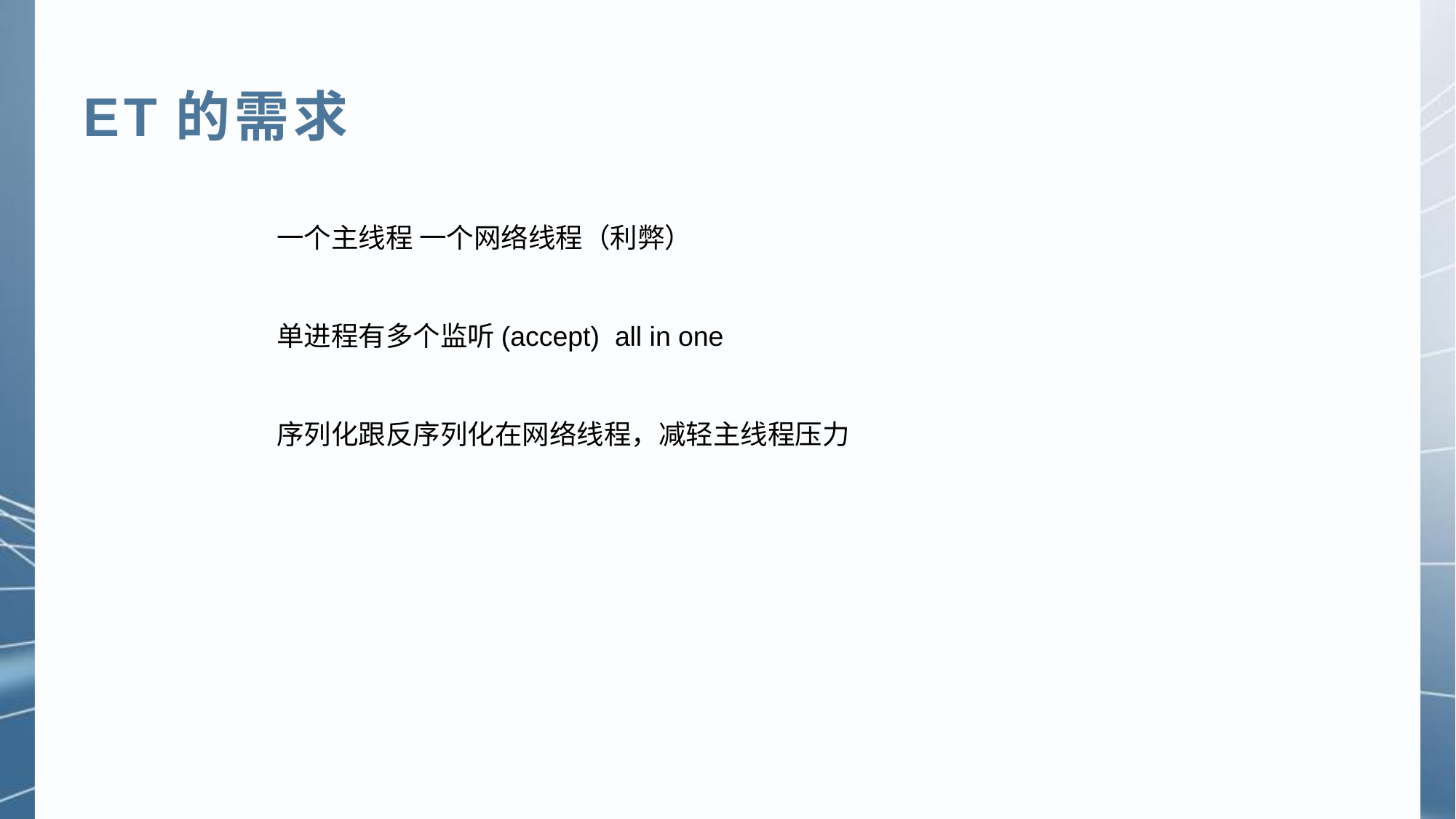

ET的需求
一个主线程 一个网络线程（利弊）

单进程有多个监听(accept)  all in one

序列化跟反序列化在网络线程，减轻主线程压力